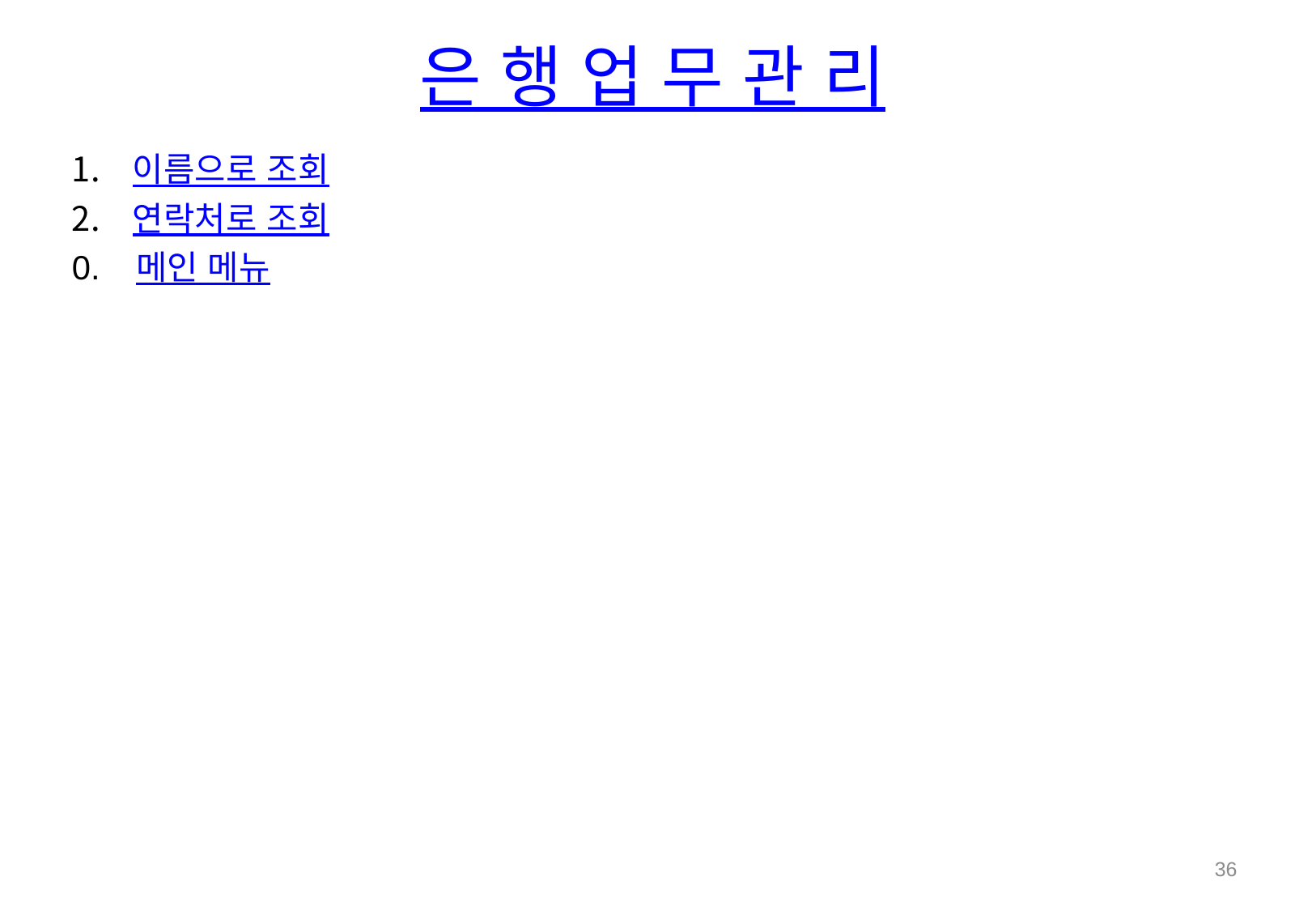

은 행 업 무 관 리
이름으로 조회
연락처로 조회
0.   메인 메뉴
36